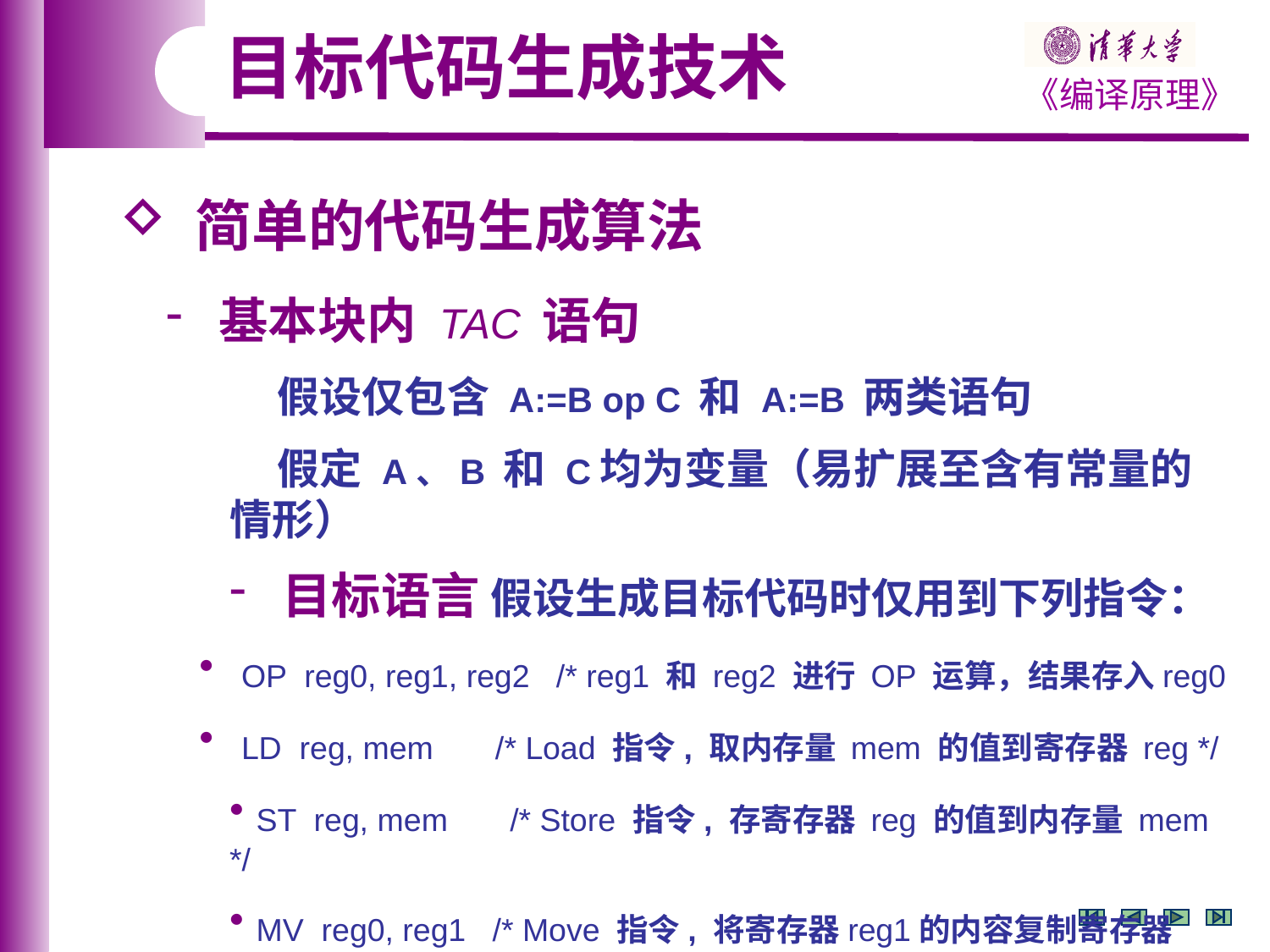

目标代码生成技术
 简单的代码生成算法
 基本块内 TAC 语句

    假设仅包含 A:=B op C 和 A:=B 两类语句

    假定 A、B 和 C均为变量（易扩展至含有常量的情形）

 目标语言 假设生成目标代码时仅用到下列指令：

 OP  reg0, reg1, reg2   /* reg1 和 reg2 进行 OP 运算，结果存入reg0

 LD  reg, mem       /* Load 指令, 取内存量 mem 的值到寄存器 reg */

 ST  reg, mem       /* Store 指令, 存寄存器 reg 的值到内存量 mem */

 MV  reg0, reg1   /* Move 指令, 将寄存器reg1的内容复制寄存器reg0 */